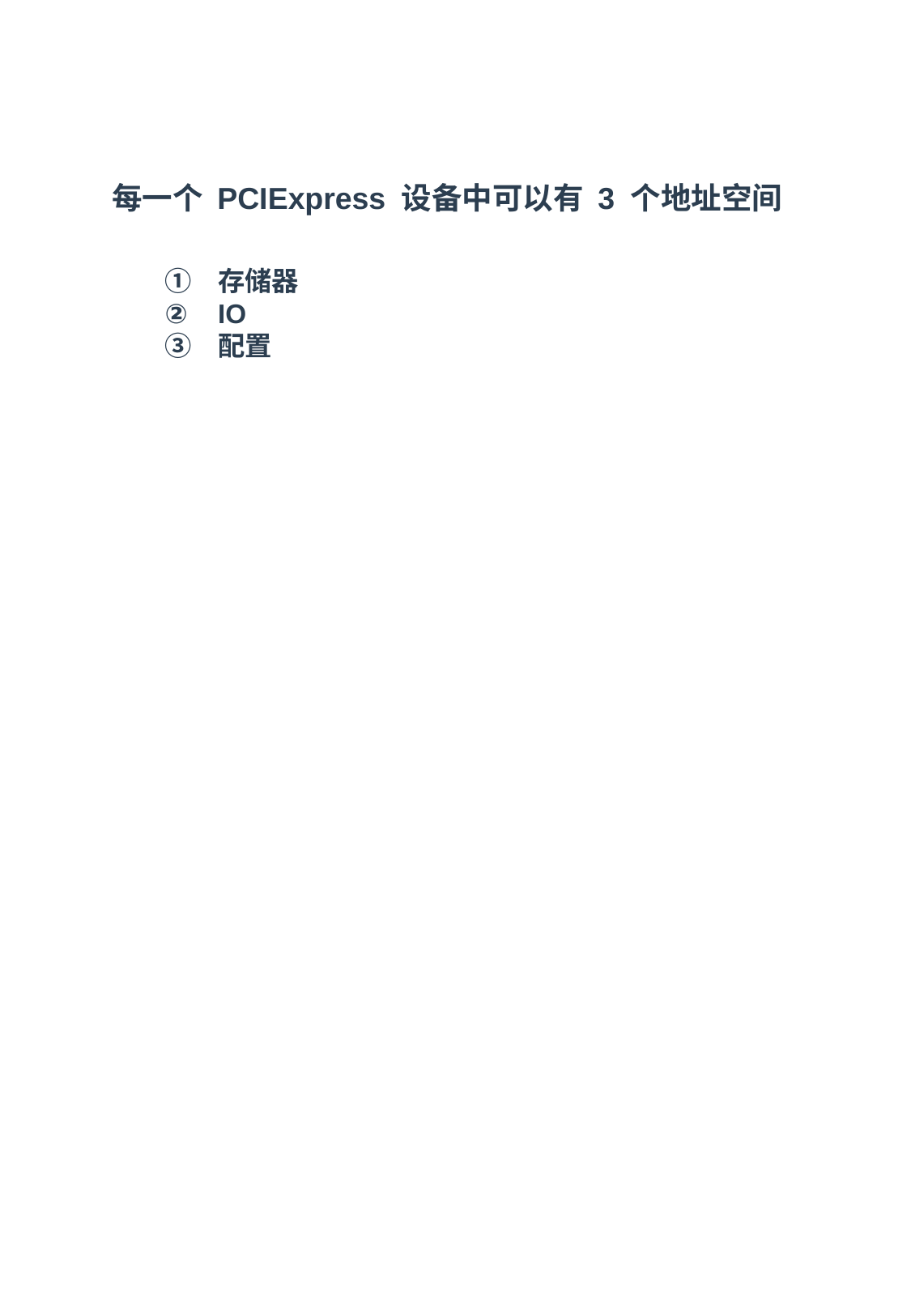

每一个 PCIExpress 设备中可以有 3 个地址空间
存储器
IO
配置